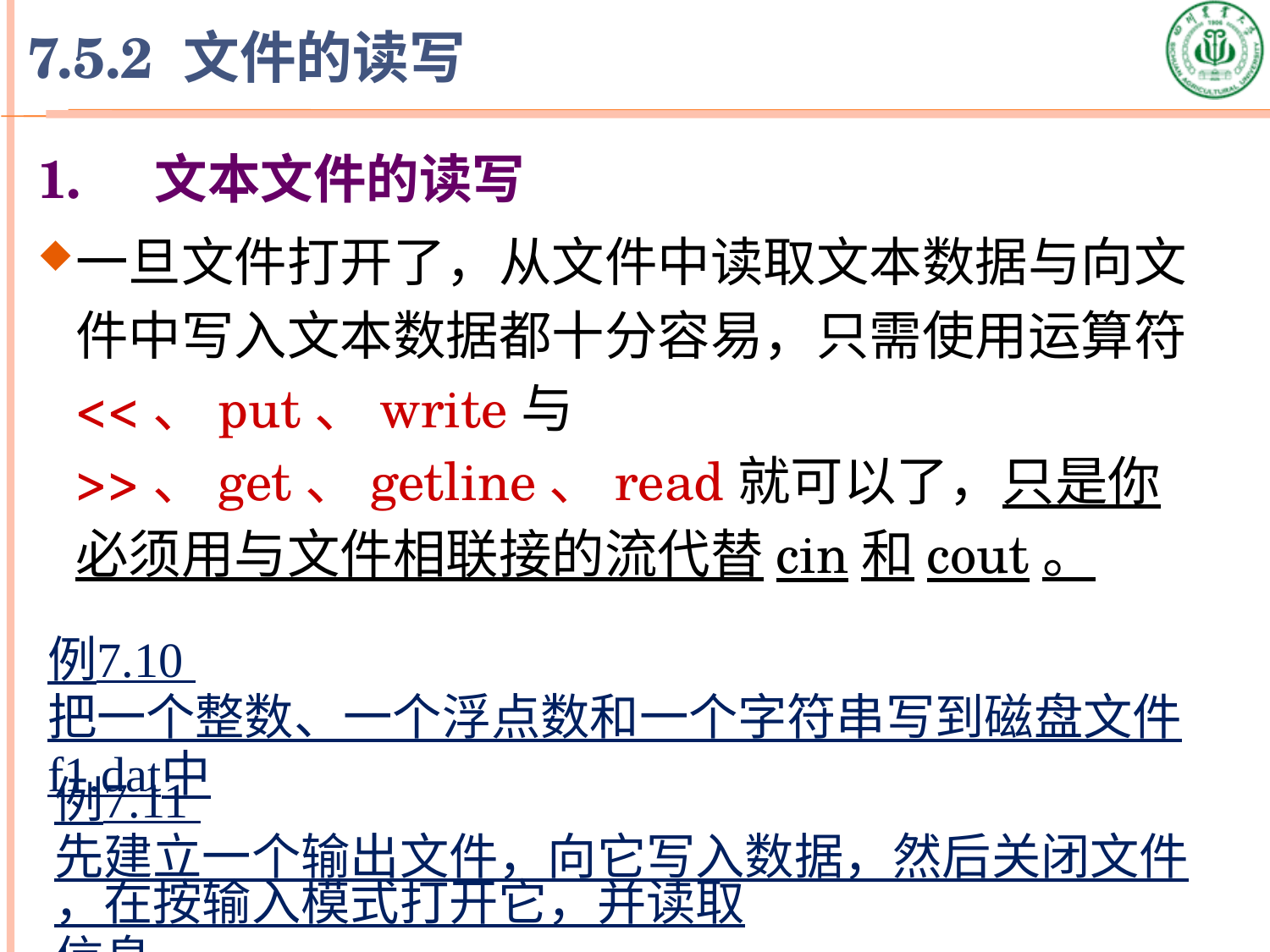

# 7.5.2 文件的读写
1.    文本文件的读写
一旦文件打开了，从文件中读取文本数据与向文件中写入文本数据都十分容易，只需使用运算符<<、put、write与>>、get、getline、read就可以了，只是你必须用与文件相联接的流代替cin和cout。
例7.10 把一个整数、一个浮点数和一个字符串写到磁盘文件f1.dat中

例7.11 先建立一个输出文件，向它写入数据，然后关闭文件，在按输入模式打开它，并读取信息